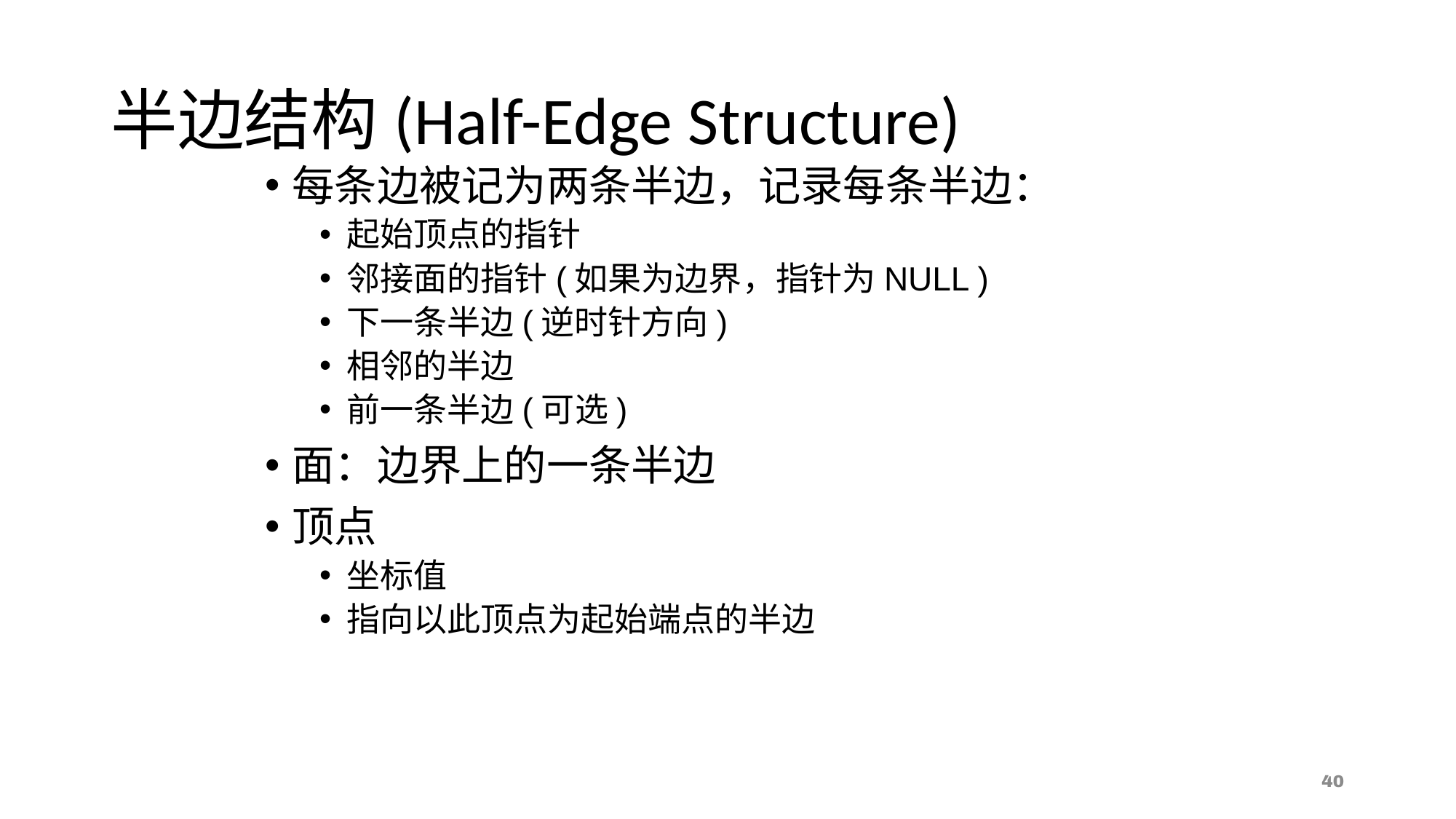

# 半边结构(Half-Edge Structure)
每条边被记为两条半边，记录每条半边：
起始顶点的指针
邻接面的指针(如果为边界，指针为NULL )
下一条半边(逆时针方向)
相邻的半边
前一条半边(可选)
面：边界上的一条半边
顶点
坐标值
指向以此顶点为起始端点的半边
40